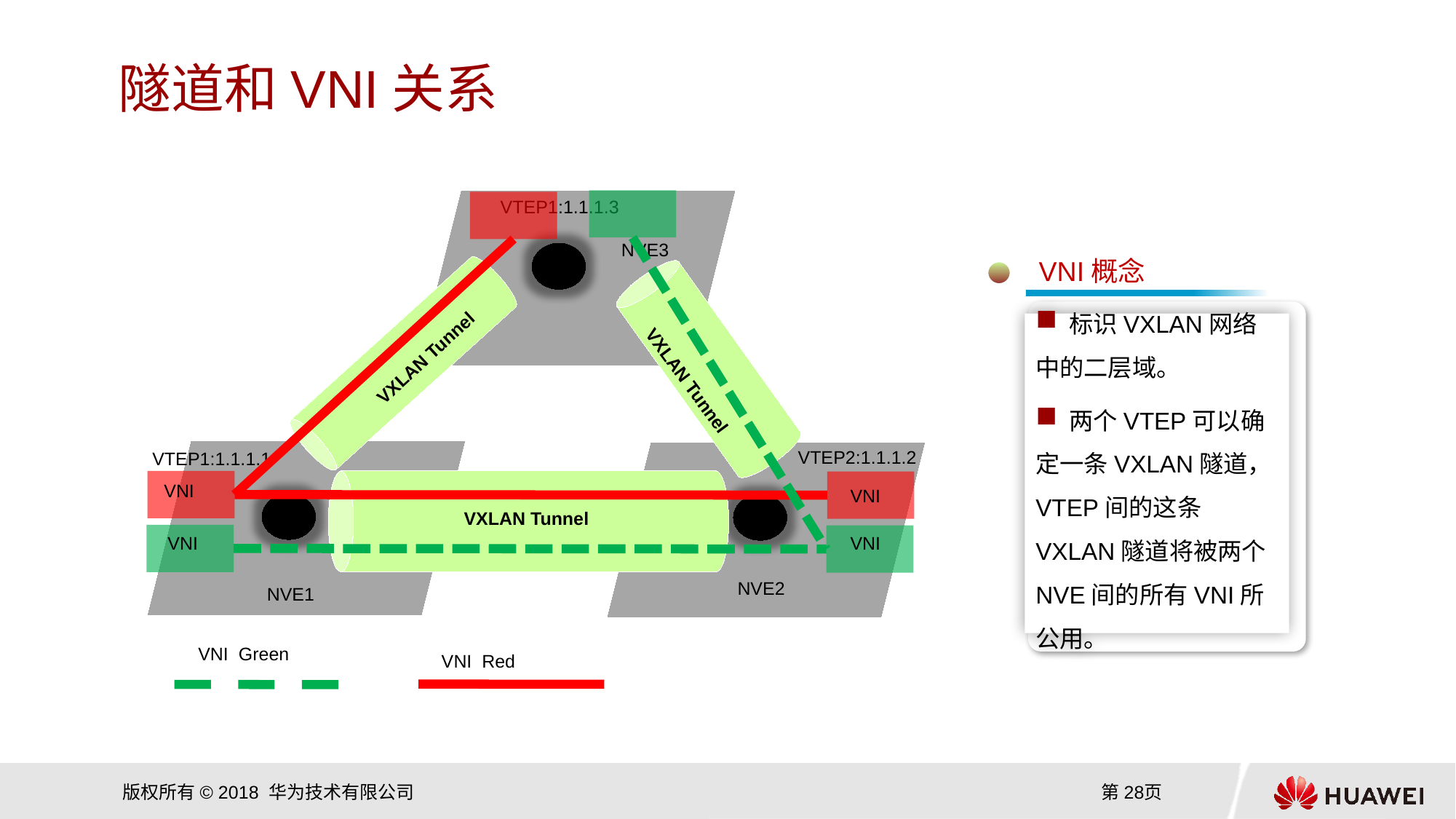

# 隧道和VNI关系

VTEP1:1.1.1.3

NVE3

VXLAN Tunnel

VXLAN Tunnel

VTEP2:1.1.1.2
VTEP1:1.1.1.1

VNI
VNI

VXLAN Tunnel

VNI
VNI
NVE2
NVE1
VNI  Green
VNI  Red
VNI概念

 标识VXLAN网络中的二层域。
 两个VTEP可以确定一条VXLAN隧道，VTEP间的这条VXLAN隧道将被两个NVE间的所有VNI所公用。